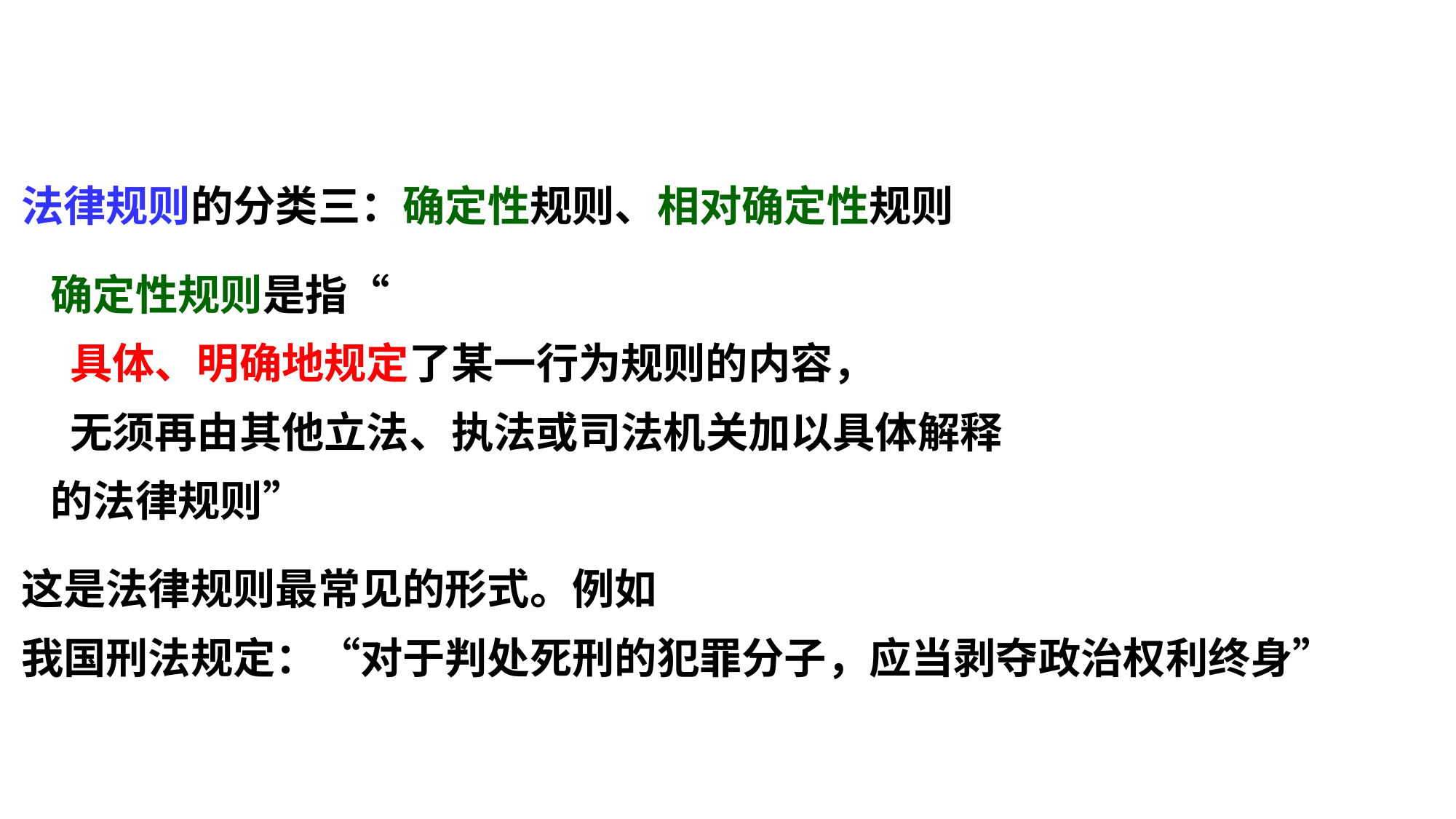

法律规则的分类三：确定性规则、相对确定性规则

  确定性规则是指“
    具体、明确地规定了某一行为规则的内容，
    无须再由其他立法、执法或司法机关加以具体解释
  的法律规则”

这是法律规则最常见的形式。例如
我国刑法规定：“对于判处死刑的犯罪分子，应当剥夺政治权利终身”